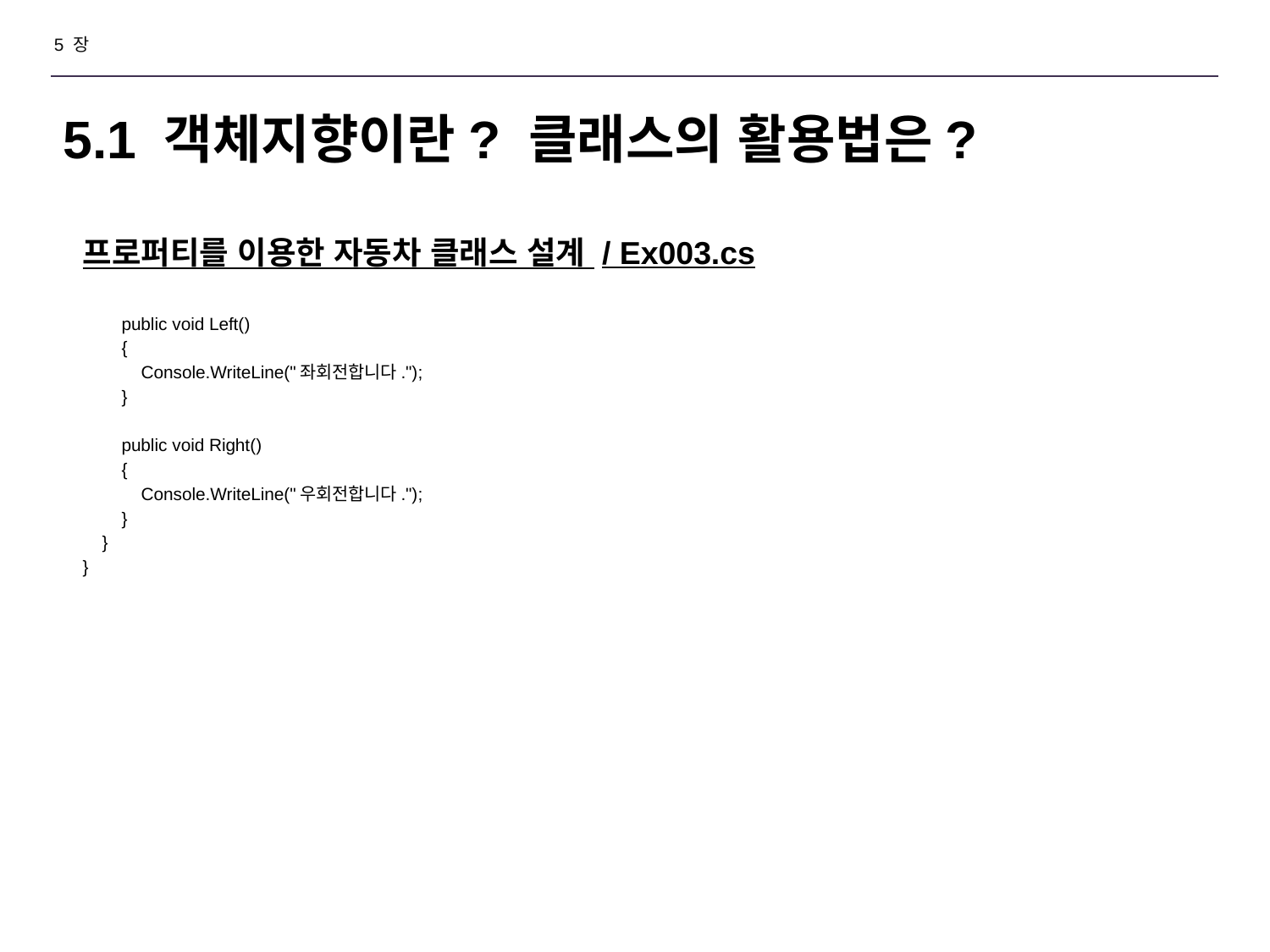

5 장
# 5.1 객체지향이란? 클래스의 활용법은?
프로퍼티를 이용한 자동차 클래스 설계 / Ex003.cs

        public void Left()
        {
            Console.WriteLine("좌회전합니다.");
        }

        public void Right()
        {
            Console.WriteLine("우회전합니다.");
        }
    }
}